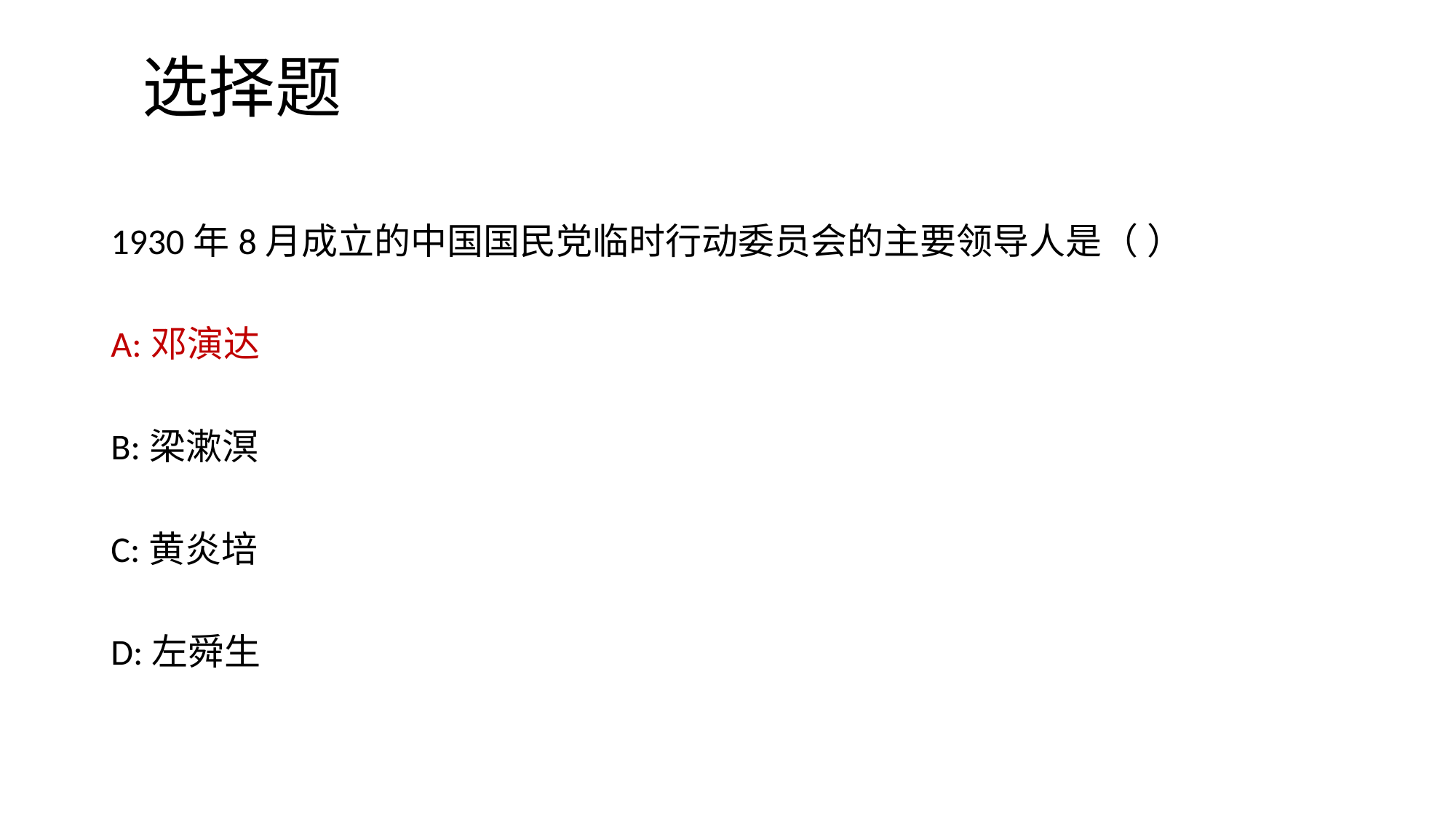

# 选择题
1930年8月成立的中国国民党临时行动委员会的主要领导人是（ ）
A:邓演达
B:梁漱溟
C:黄炎培
D:左舜生